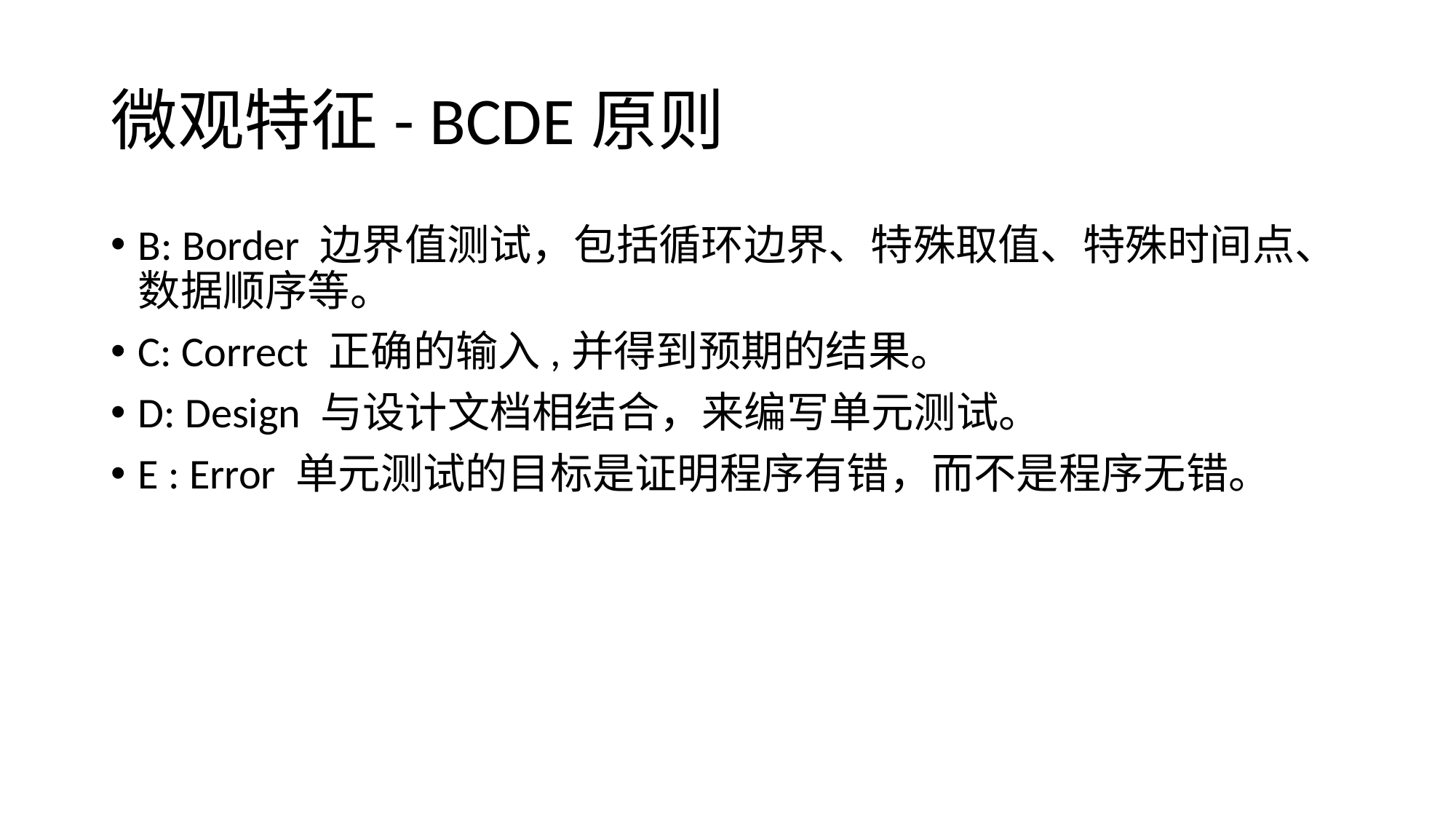

# 微观特征- BCDE原则
B: Border 边界值测试，包括循环边界、特殊取值、特殊时间点、数据顺序等。
C: Correct 正确的输入,并得到预期的结果。
D: Design 与设计文档相结合，来编写单元测试。
E : Error 单元测试的目标是证明程序有错，而不是程序无错。